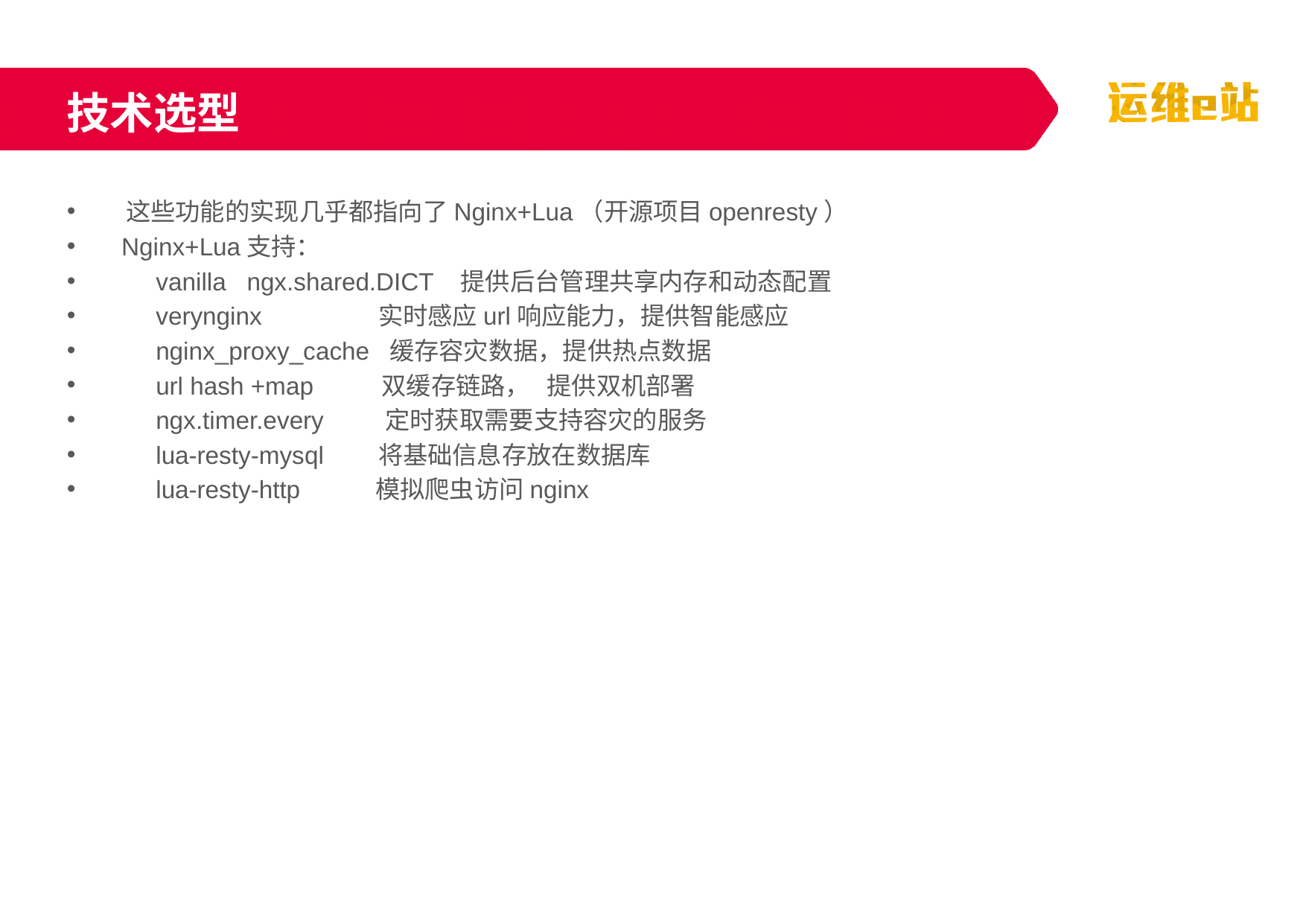

技术选型
 这些功能的实现几乎都指向了Nginx+Lua（开源项目openresty）
 Nginx+Lua支持：
      vanilla   ngx.shared.DICT   提供后台管理共享内存和动态配置
      verynginx                实时感应url响应能力，提供智能感应
      nginx_proxy_cache  缓存容灾数据，提供热点数据
      url hash +map         双缓存链路，   提供双机部署
      ngx.timer.every        定时获取需要支持容灾的服务
      lua-resty-mysql       将基础信息存放在数据库
      lua-resty-http          模拟爬虫访问nginx